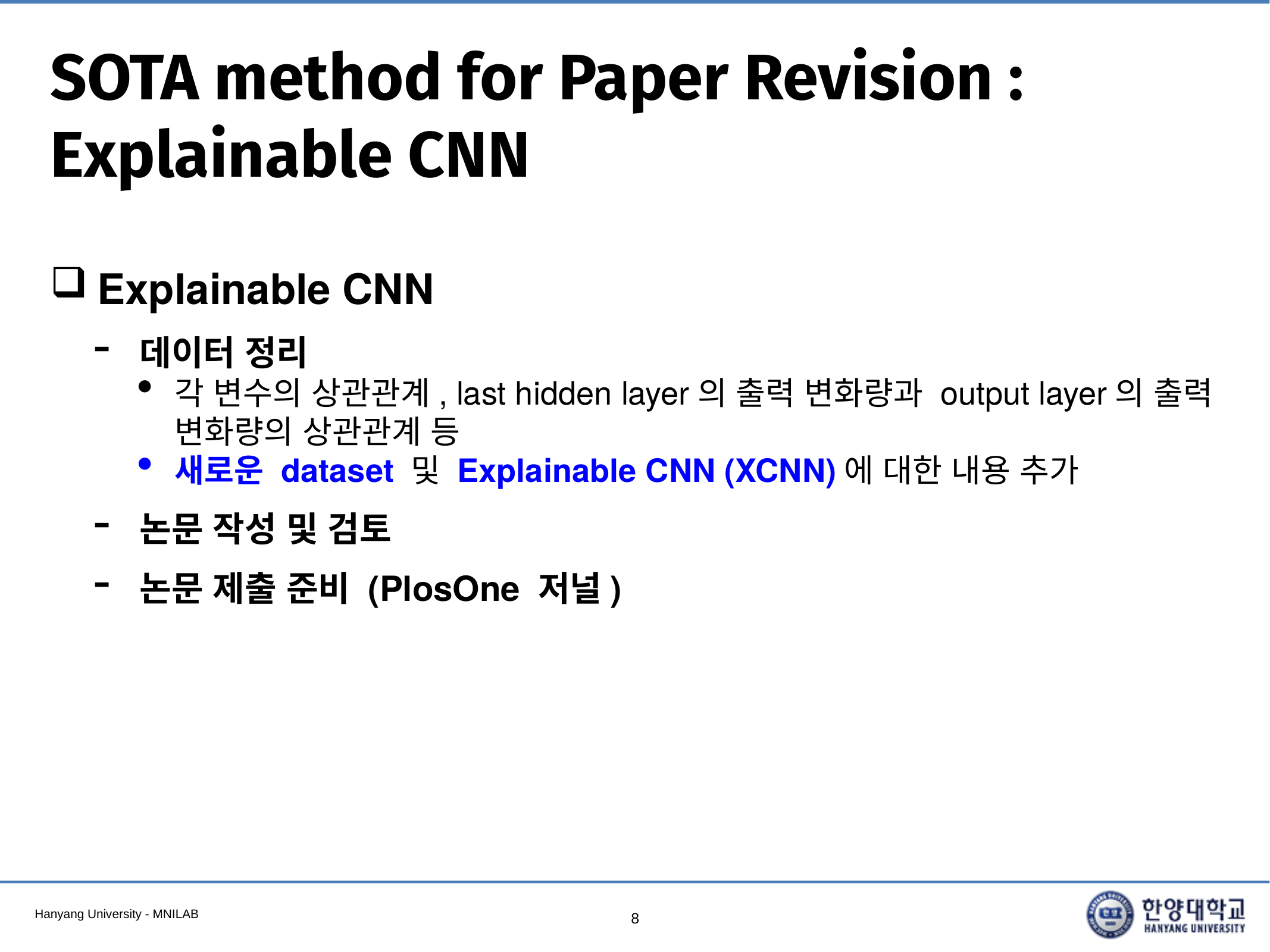

# SOTA method for Paper Revision : Explainable CNN
Explainable CNN
데이터 정리
각 변수의 상관관계, last hidden layer의 출력 변화량과 output layer의 출력 변화량의 상관관계 등
새로운 dataset 및 Explainable CNN (XCNN)에 대한 내용 추가
논문 작성 및 검토
논문 제출 준비 (PlosOne 저널)
8